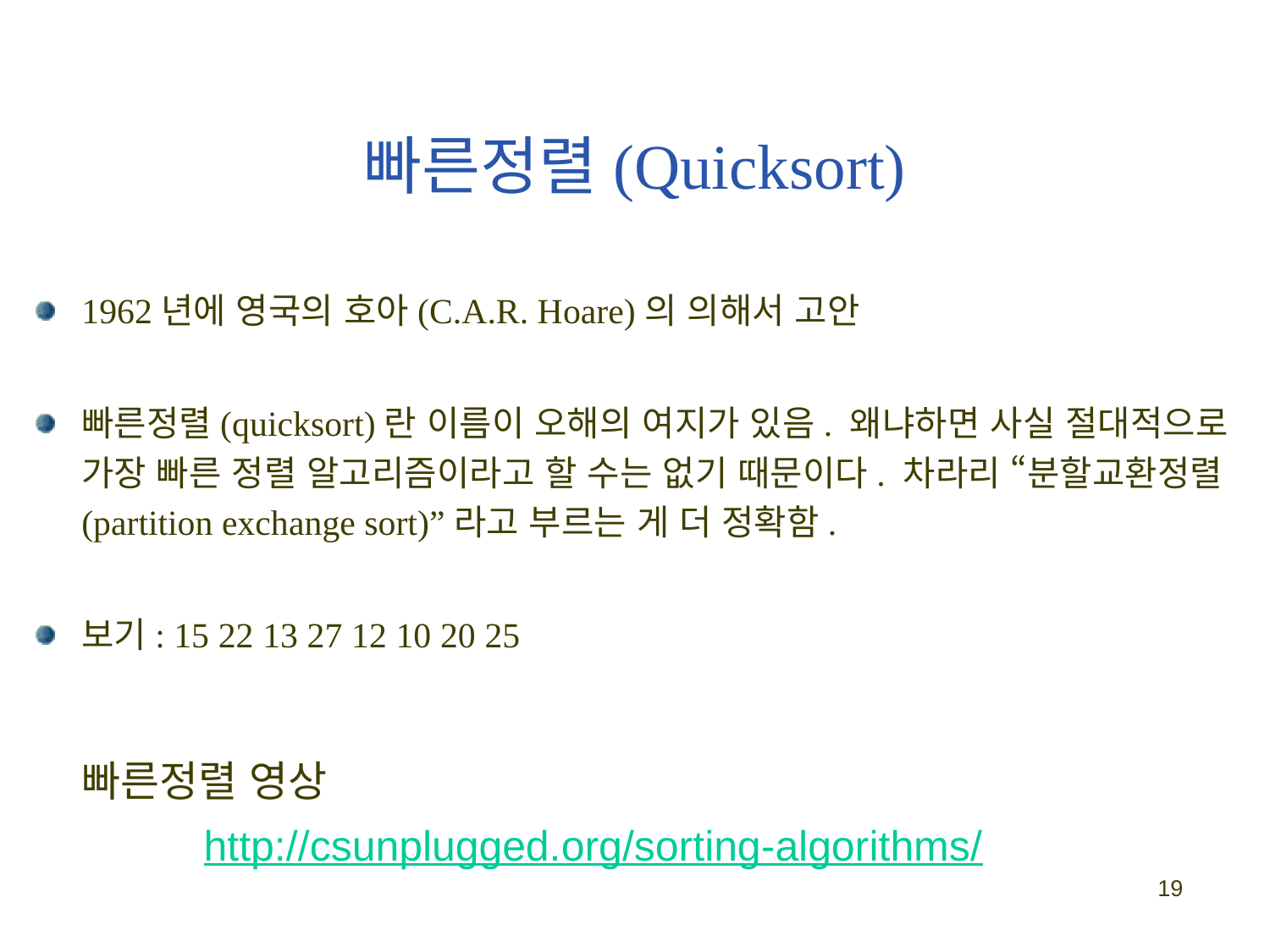

# 빠른정렬(Quicksort)
1962년에 영국의 호아(C.A.R. Hoare)의 의해서 고안

빠른정렬(quicksort)란 이름이 오해의 여지가 있음. 왜냐하면 사실 절대적으로 가장 빠른 정렬 알고리즘이라고 할 수는 없기 때문이다. 차라리 “분할교환정렬(partition exchange sort)”라고 부르는 게 더 정확함.

보기: 15 22 13 27 12 10 20 25
빠른정렬 영상
http://csunplugged.org/sorting-algorithms/
19